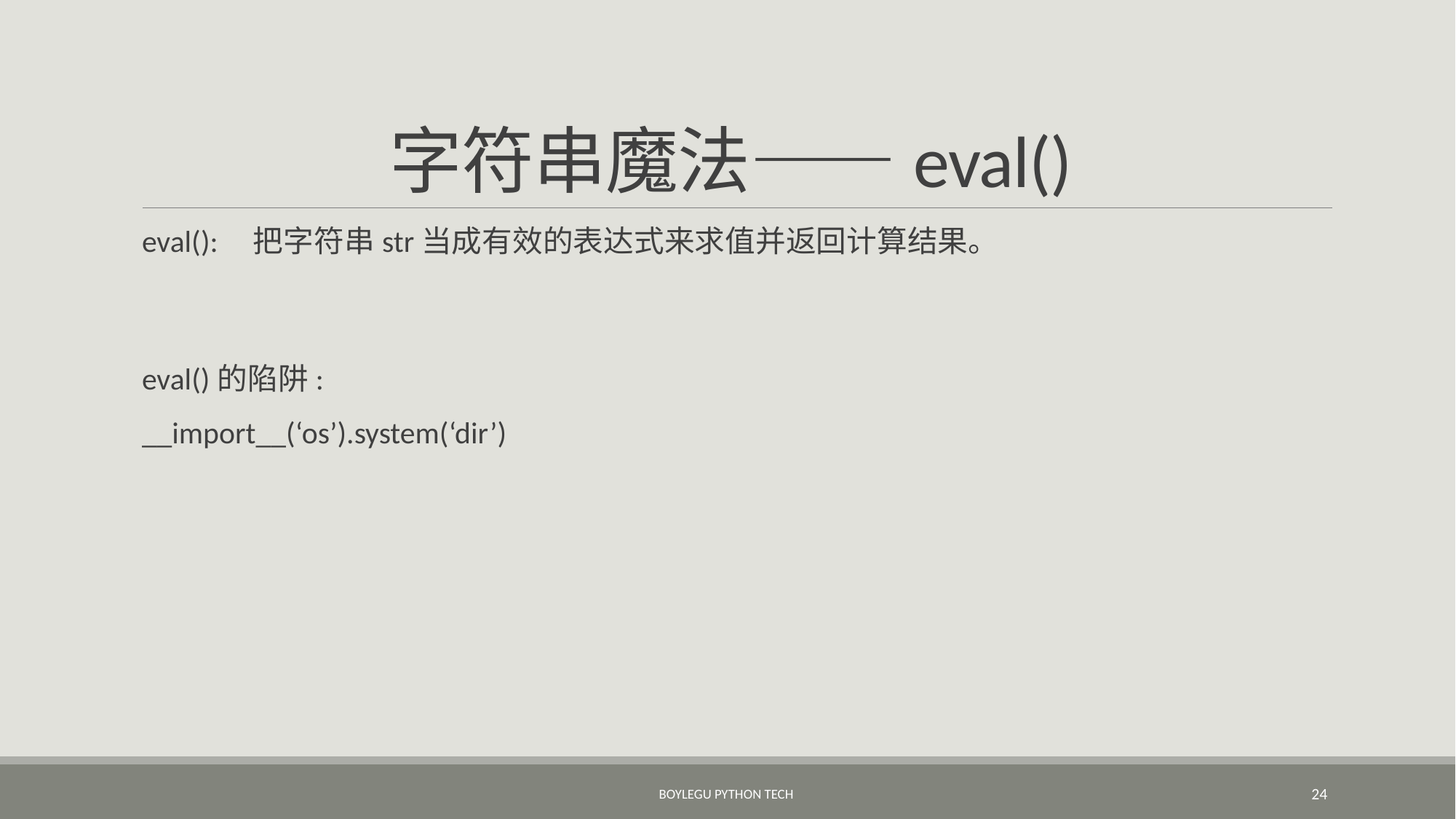

# 字符串魔法——eval()
eval():    把字符串str当成有效的表达式来求值并返回计算结果。

eval()的陷阱:
__import__(‘os’).system(‘dir’)

BoyleGu Python Tech
24